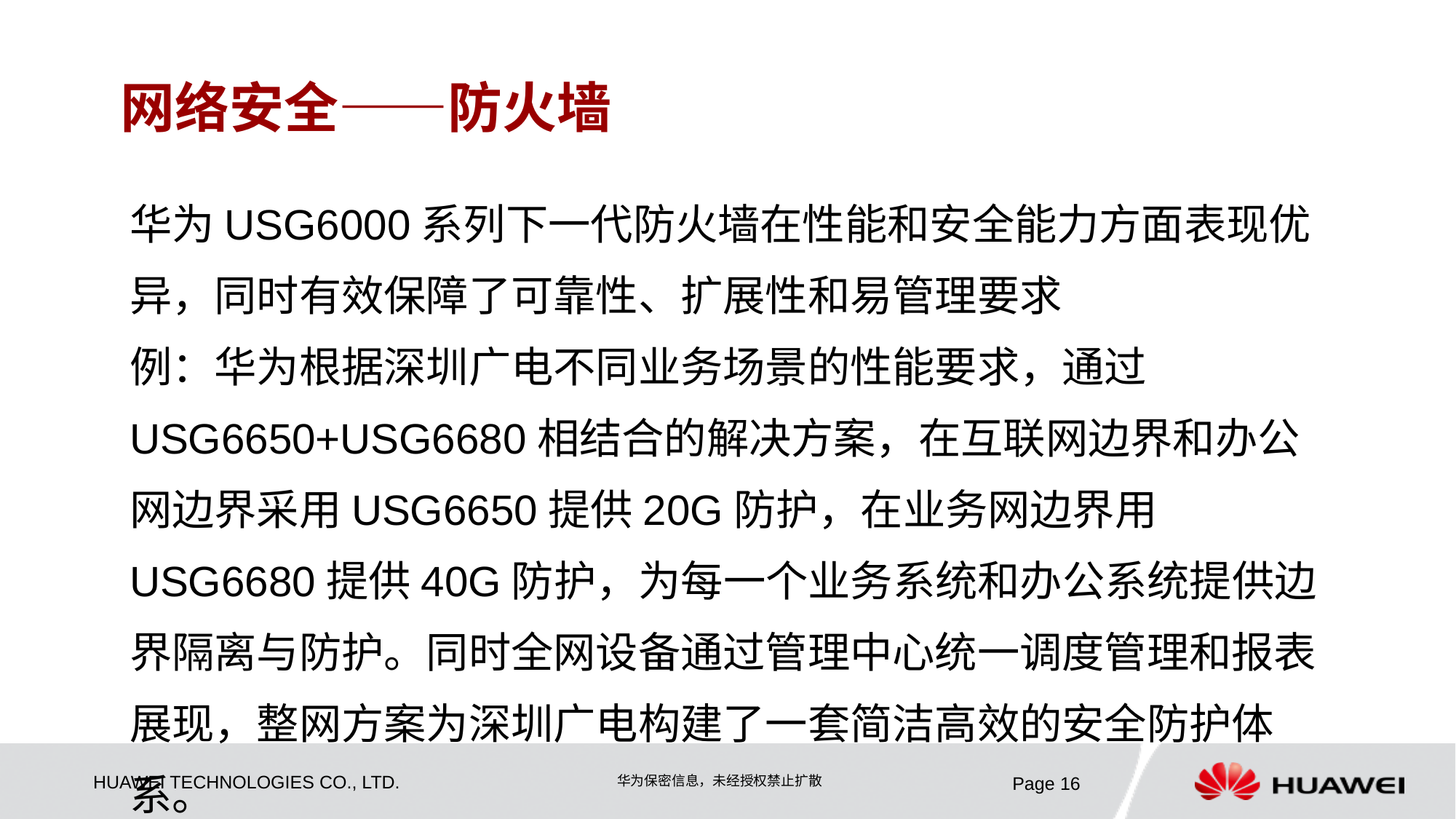

# 网络安全——防火墙
华为USG6000系列下一代防火墙在性能和安全能力方面表现优异，同时有效保障了可靠性、扩展性和易管理要求
例：华为根据深圳广电不同业务场景的性能要求，通过USG6650+USG6680相结合的解决方案，在互联网边界和办公网边界采用USG6650提供20G防护，在业务网边界用USG6680提供40G防护，为每一个业务系统和办公系统提供边界隔离与防护。同时全网设备通过管理中心统一调度管理和报表展现，整网方案为深圳广电构建了一套简洁高效的安全防护体系。